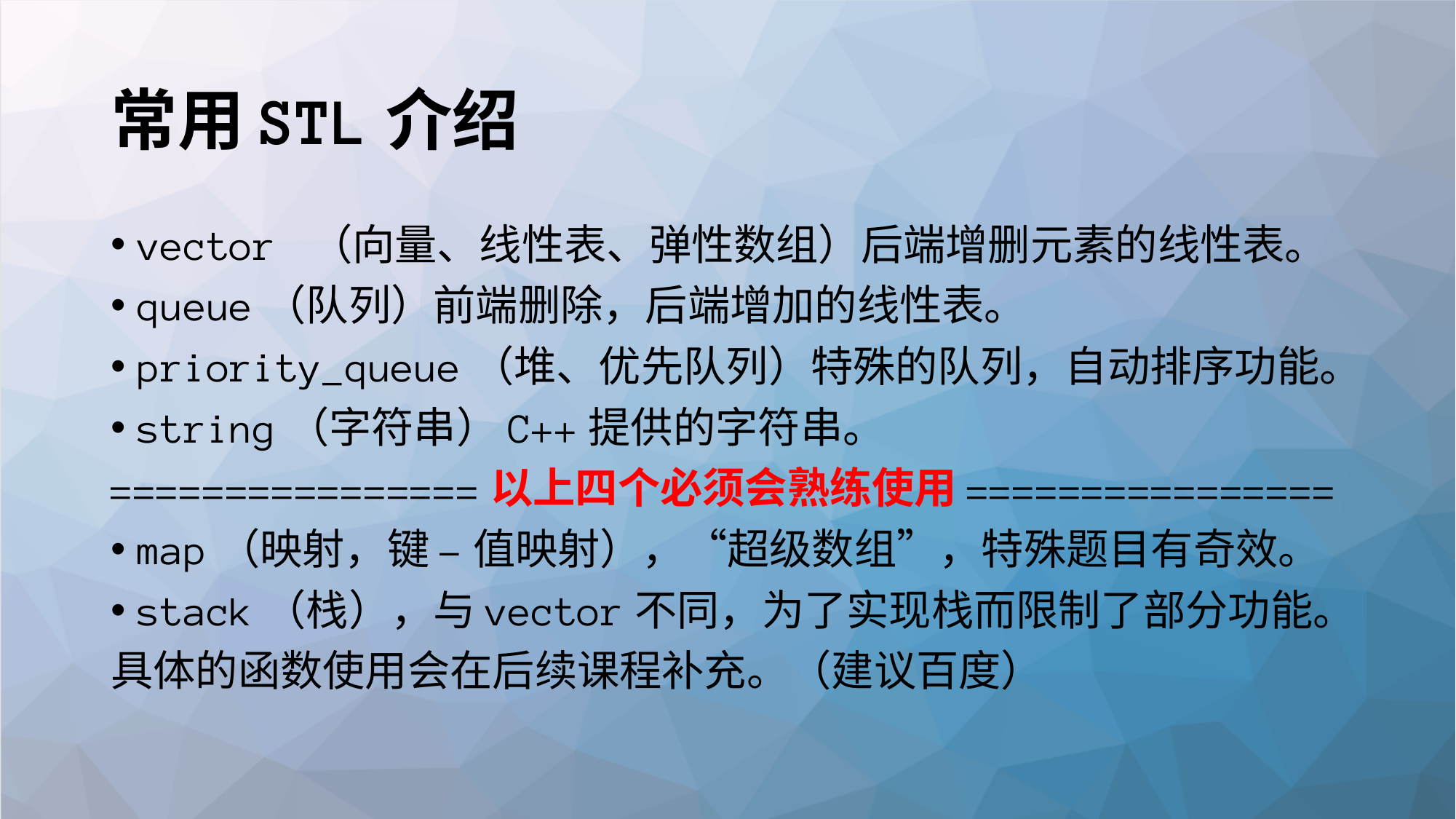

# 常用STL介绍
vector （向量、线性表、弹性数组）后端增删元素的线性表。
queue（队列）前端删除，后端增加的线性表。
priority_queue（堆、优先队列）特殊的队列，自动排序功能。
string（字符串）C++提供的字符串。
================以上四个必须会熟练使用================
map（映射，键-值映射），“超级数组”，特殊题目有奇效。
stack（栈），与vector不同，为了实现栈而限制了部分功能。
具体的函数使用会在后续课程补充。（建议百度）